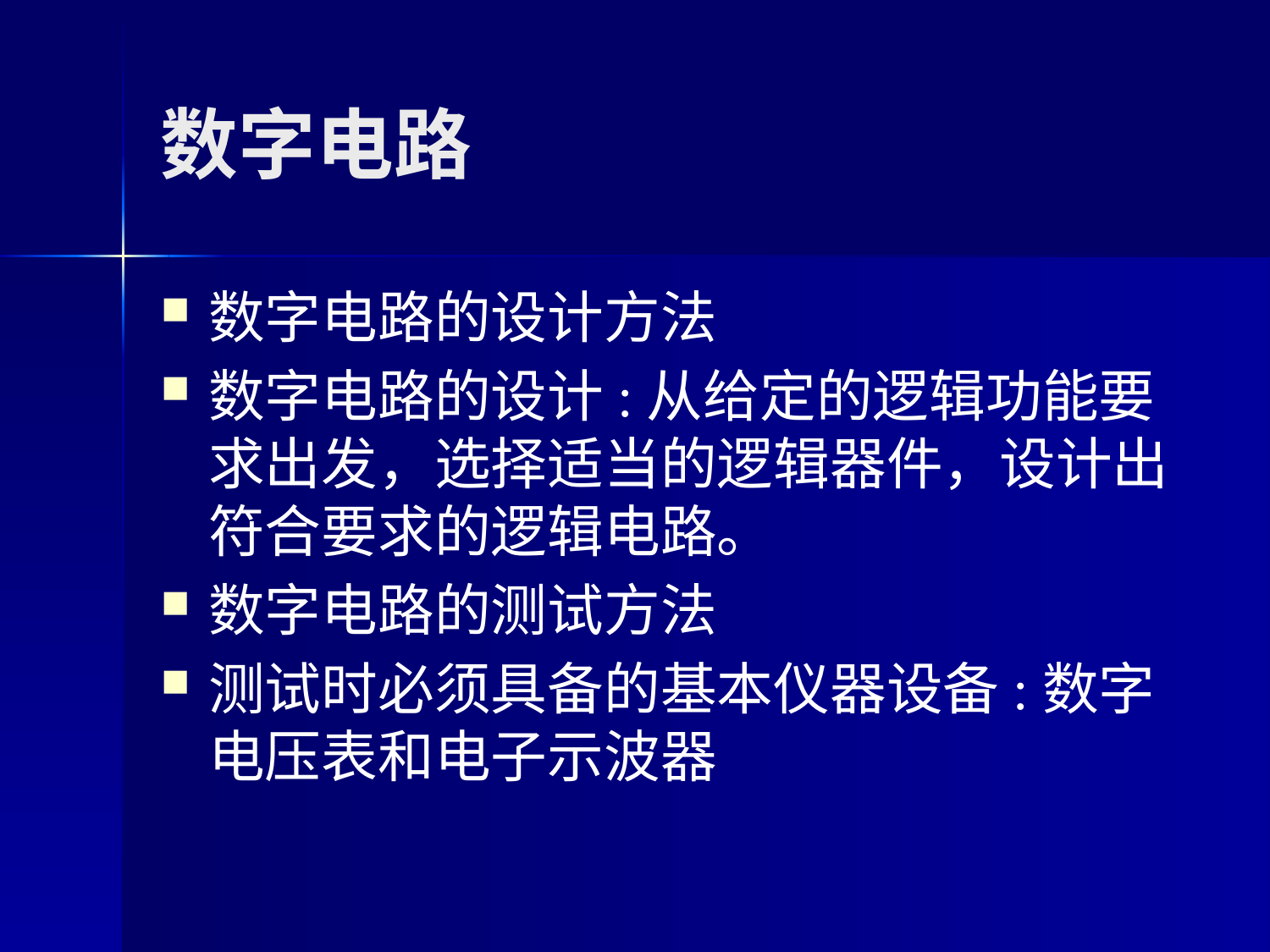

# 数字电路
数字电路的设计方法
数字电路的设计:从给定的逻辑功能要求出发，选择适当的逻辑器件，设计出符合要求的逻辑电路。
数字电路的测试方法
测试时必须具备的基本仪器设备:数字电压表和电子示波器